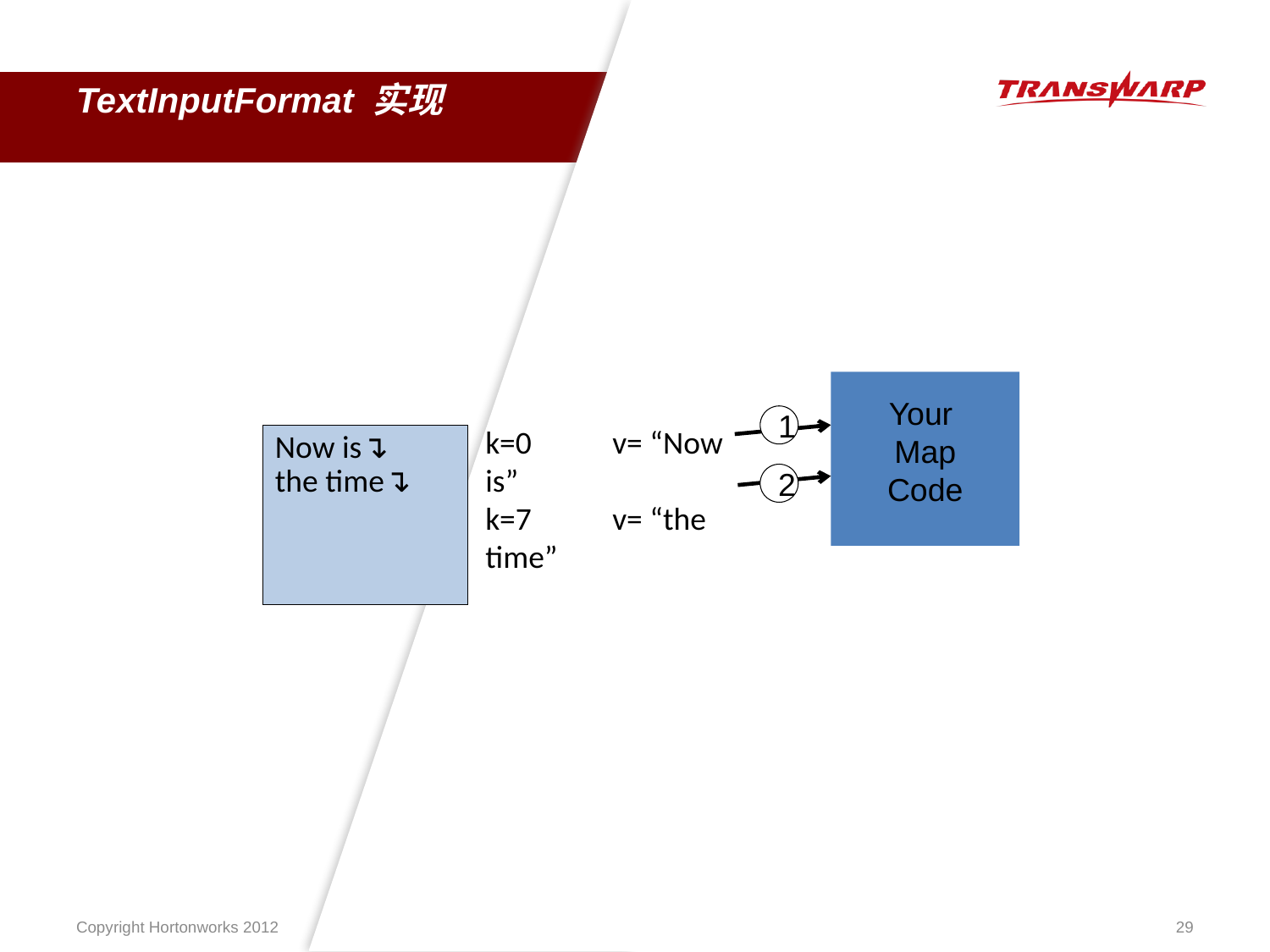

# TextInputFormat 实现
Your
Map
Code

1
k=0	v= “Now is”
k=7	v= “the time”
Now is↴
the time↴

2
Copyright Hortonworks 2012
29